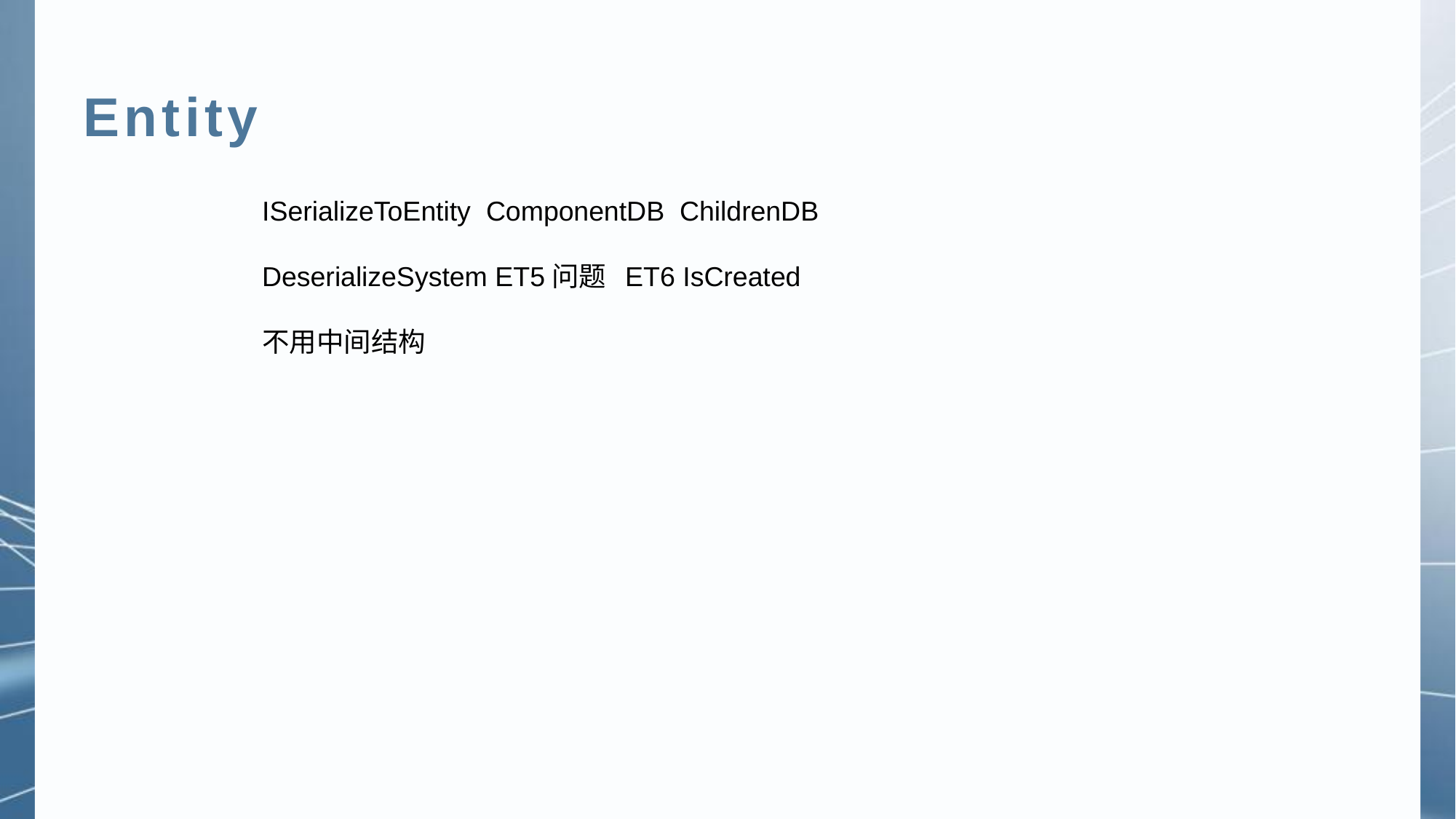

Entity
ISerializeToEntity  ComponentDB  ChildrenDB

DeserializeSystem ET5问题  ET6 IsCreated

不用中间结构